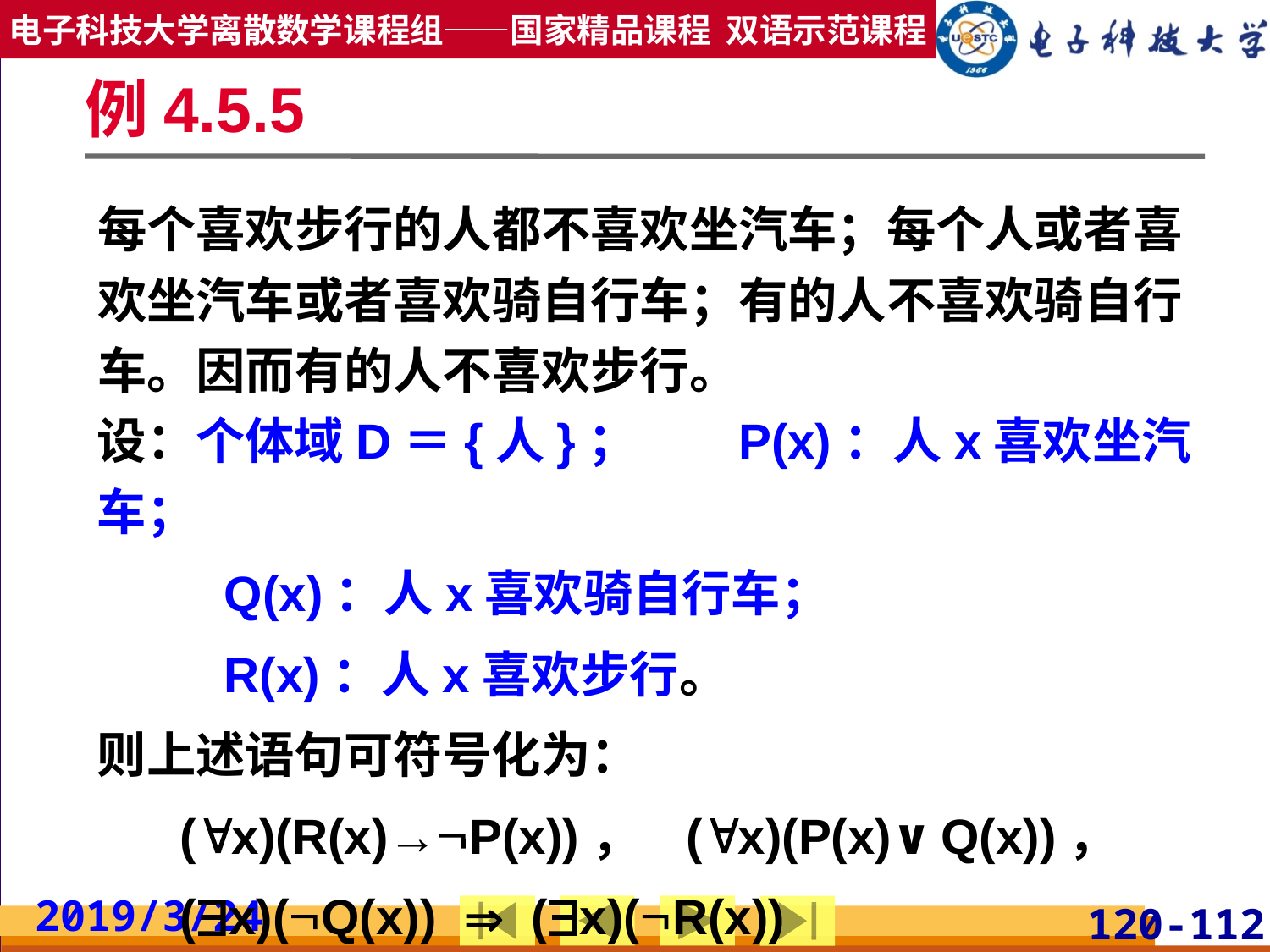

# 例4.5.5
每个喜欢步行的人都不喜欢坐汽车；每个人或者喜欢坐汽车或者喜欢骑自行车；有的人不喜欢骑自行车。因而有的人不喜欢步行。
设：个体域D＝{人}；        P(x)：人x喜欢坐汽车；
	Q(x)：人x喜欢骑自行车；
	R(x)：人x喜欢步行。
则上述语句可符号化为：
      (∀x)(R(x)→¬P(x))，   (∀x)(P(x)∨Q(x))，
      (∃x)(¬Q(x))  ⇒  (∃x)(¬R(x))
2019/3/24